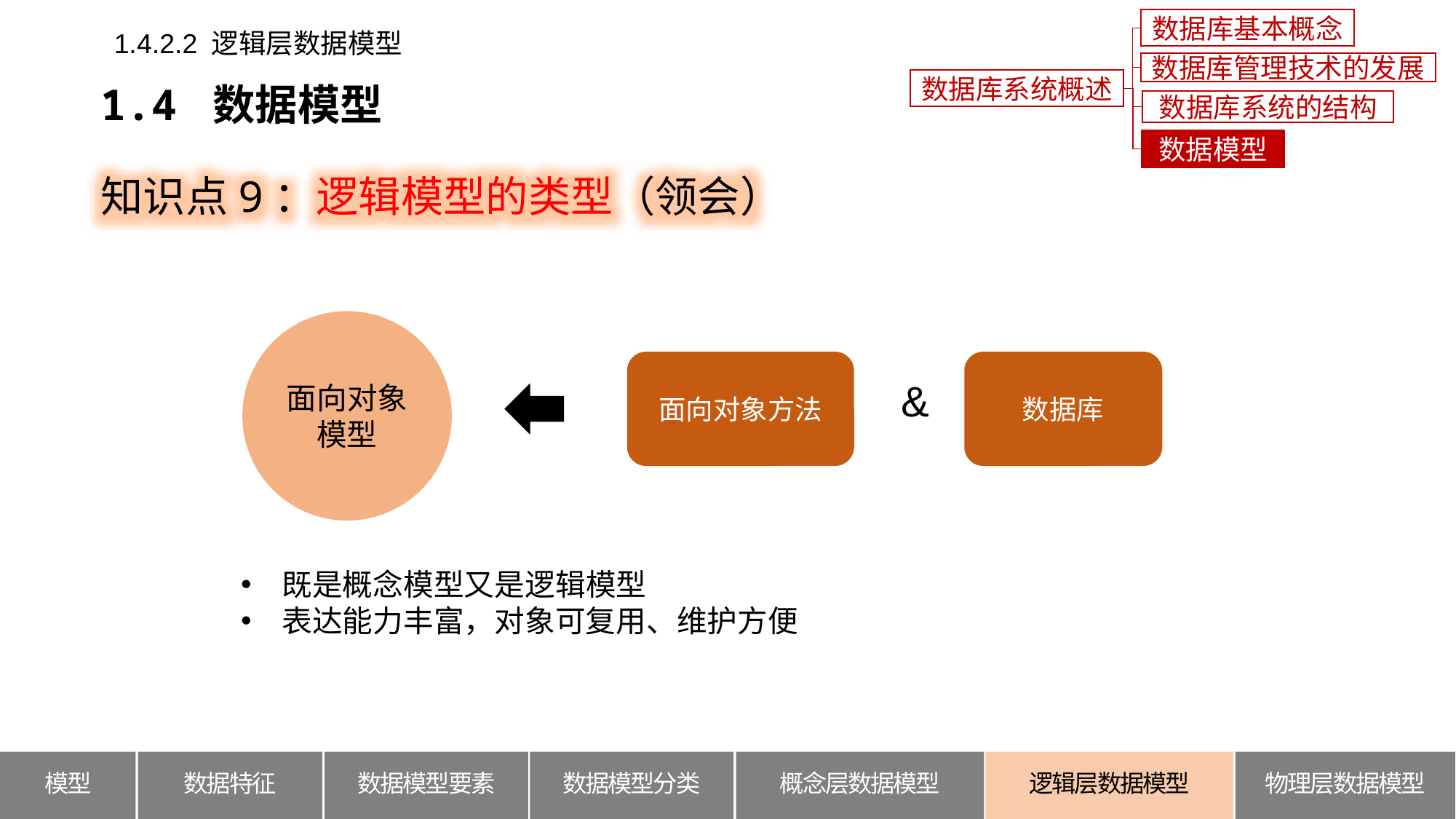

数据库基本概念
1.4.2.2 逻辑层数据模型
数据库管理技术的发展
数据库系统概述
1.4 数据模型
数据库系统的结构
知识点9：逻辑模型的类型（领会）
数据模型
面向对象模型
数据库
面向对象方法

&
既是概念模型又是逻辑模型
表达能力丰富，对象可复用、维护方便
模型
数据特征
数据模型要素
数据模型分类
概念层数据模型
逻辑层数据模型
物理层数据模型